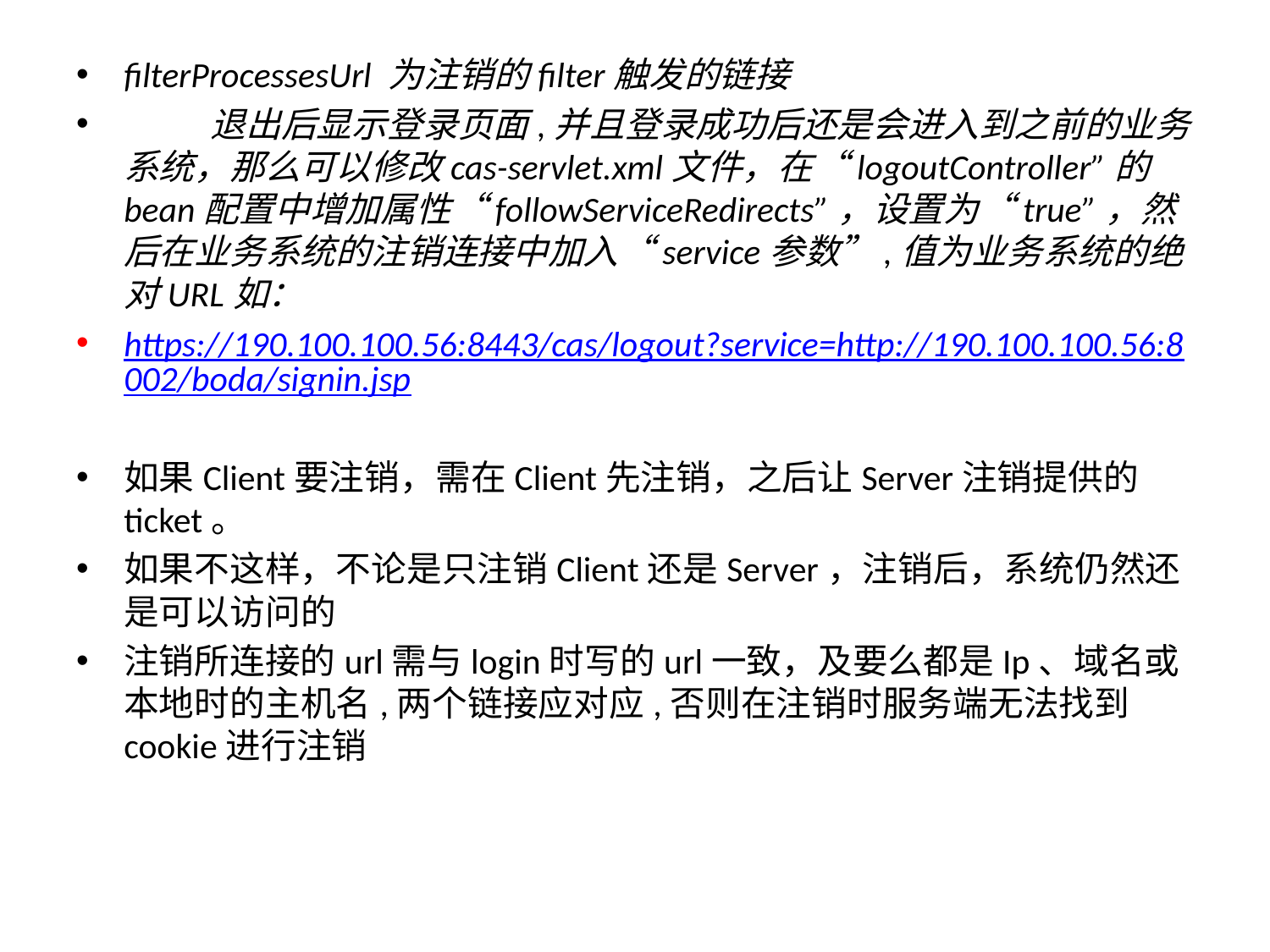

filterProcessesUrl 为注销的filter触发的链接
          退出后显示登录页面,并且登录成功后还是会进入到之前的业务系统，那么可以修改cas-servlet.xml文件，在“logoutController”的bean配置中增加属性“followServiceRedirects”，设置为“true”，然后在业务系统的注销连接中加入“service参数”,值为业务系统的绝对URL如：
https://190.100.100.56:8443/cas/logout?service=http://190.100.100.56:8002/boda/signin.jsp

如果Client要注销，需在Client先注销，之后让Server注销提供的ticket。
如果不这样，不论是只注销Client还是Server，注销后，系统仍然还是可以访问的
注销所连接的url需与login时写的url一致，及要么都是Ip、域名或本地时的主机名,两个链接应对应,否则在注销时服务端无法找到cookie进行注销